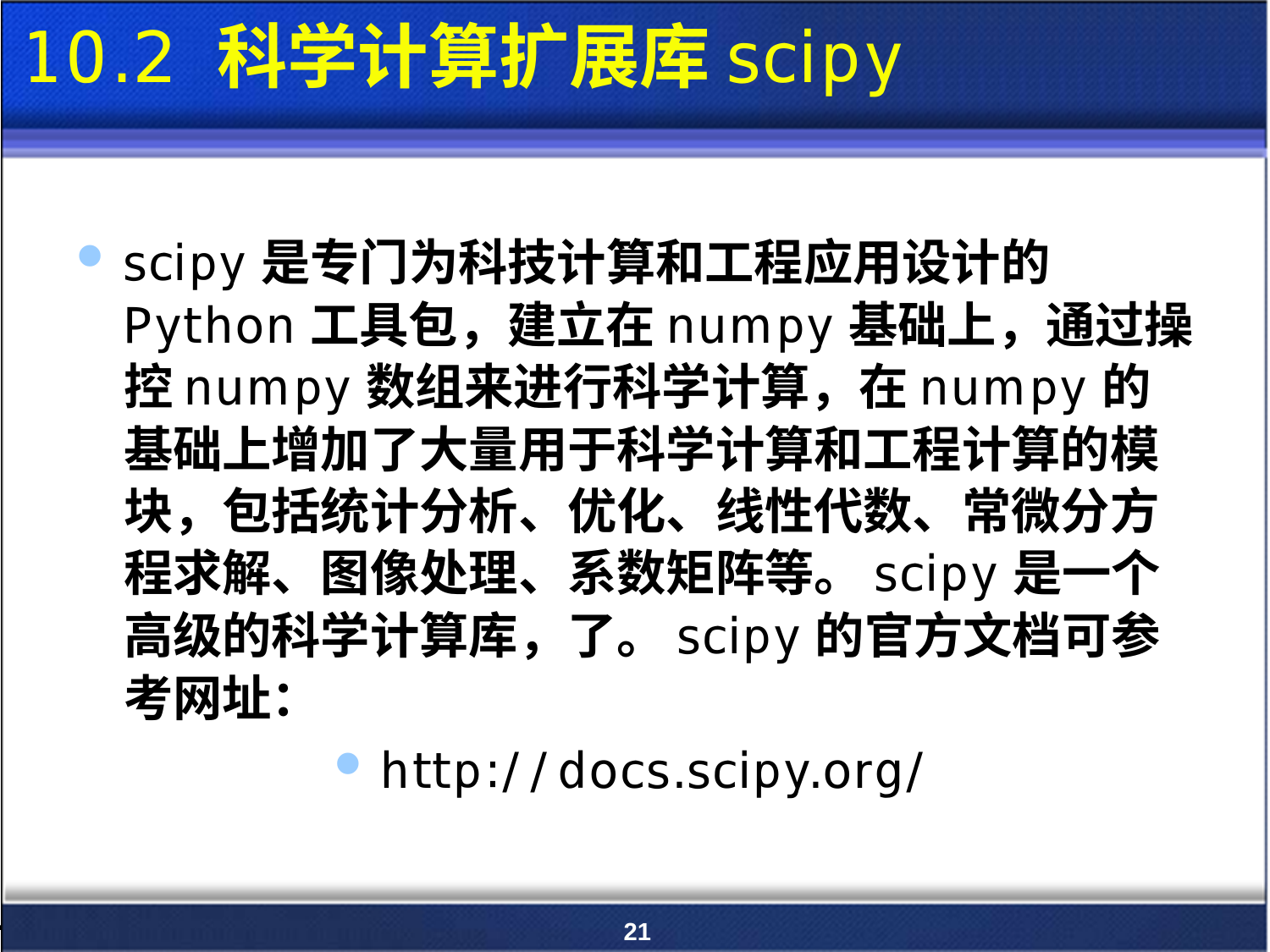

# 10.2 科学计算扩展库scipy
scipy是专门为科技计算和工程应用设计的Python工具包，建立在numpy基础上，通过操控numpy数组来进行科学计算，在numpy的基础上增加了大量用于科学计算和工程计算的模块，包括统计分析、优化、线性代数、常微分方程求解、图像处理、系数矩阵等。scipy是一个高级的科学计算库，了。scipy的官方文档可参考网址：
http://docs.scipy.org/

21